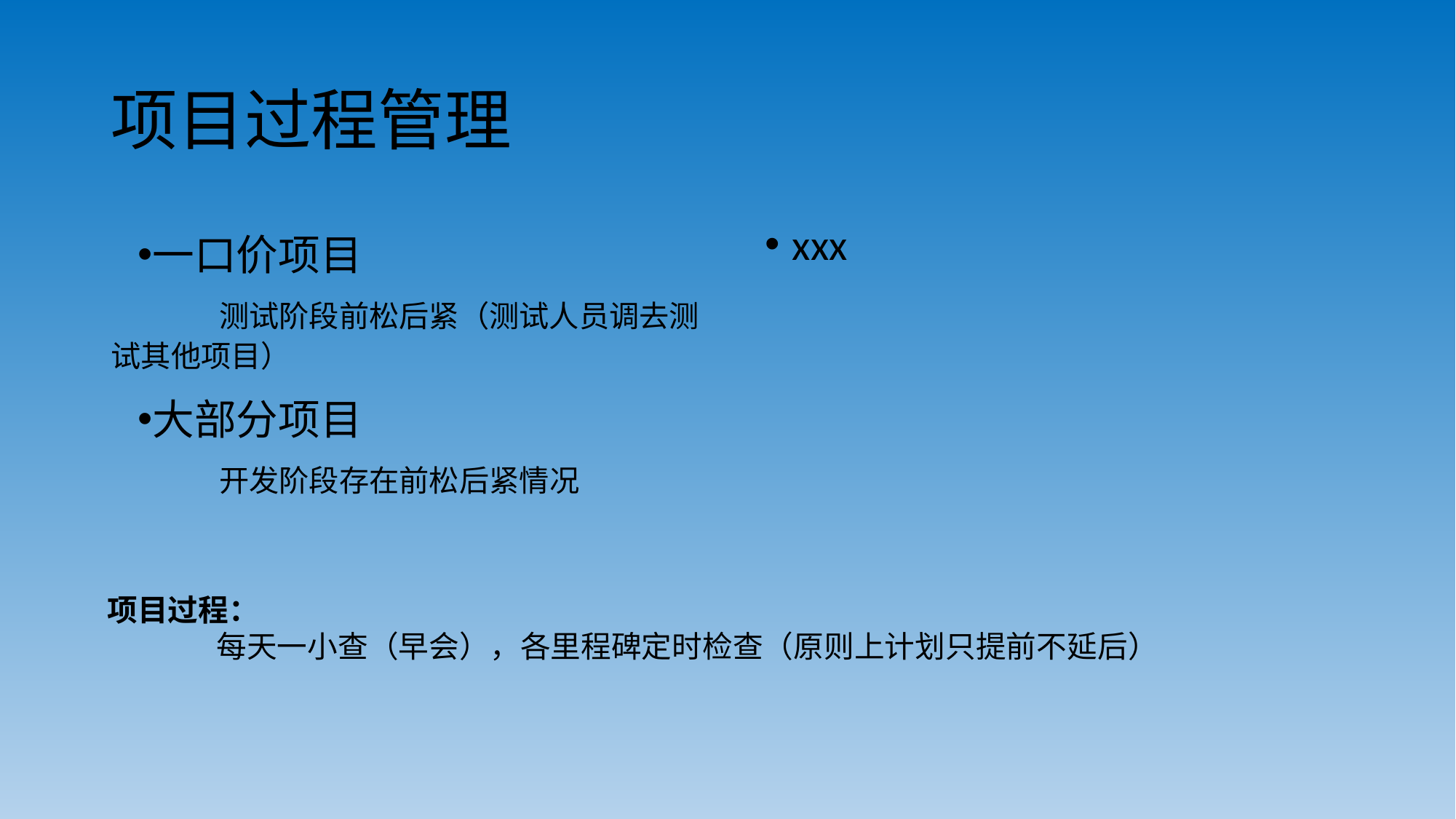

# 项目过程管理
一口价项目
	测试阶段前松后紧（测试人员调去测试其他项目）
大部分项目
	开发阶段存在前松后紧情况
xxx

项目过程：
	每天一小查（早会），各里程碑定时检查（原则上计划只提前不延后）